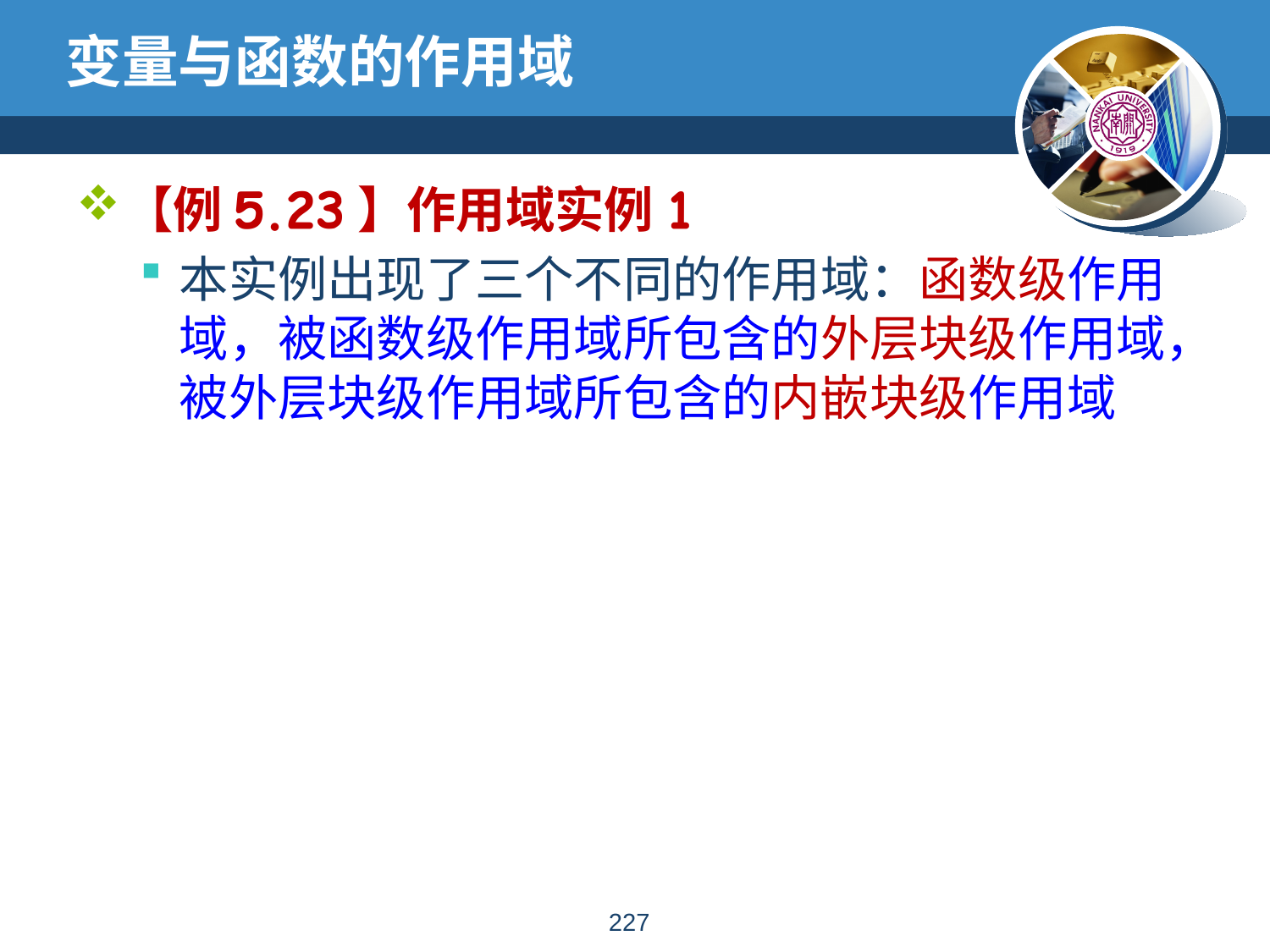

# 变量与函数的作用域
【例5.23】作用域实例1
本实例出现了三个不同的作用域：函数级作用域，被函数级作用域所包含的外层块级作用域，被外层块级作用域所包含的内嵌块级作用域
227